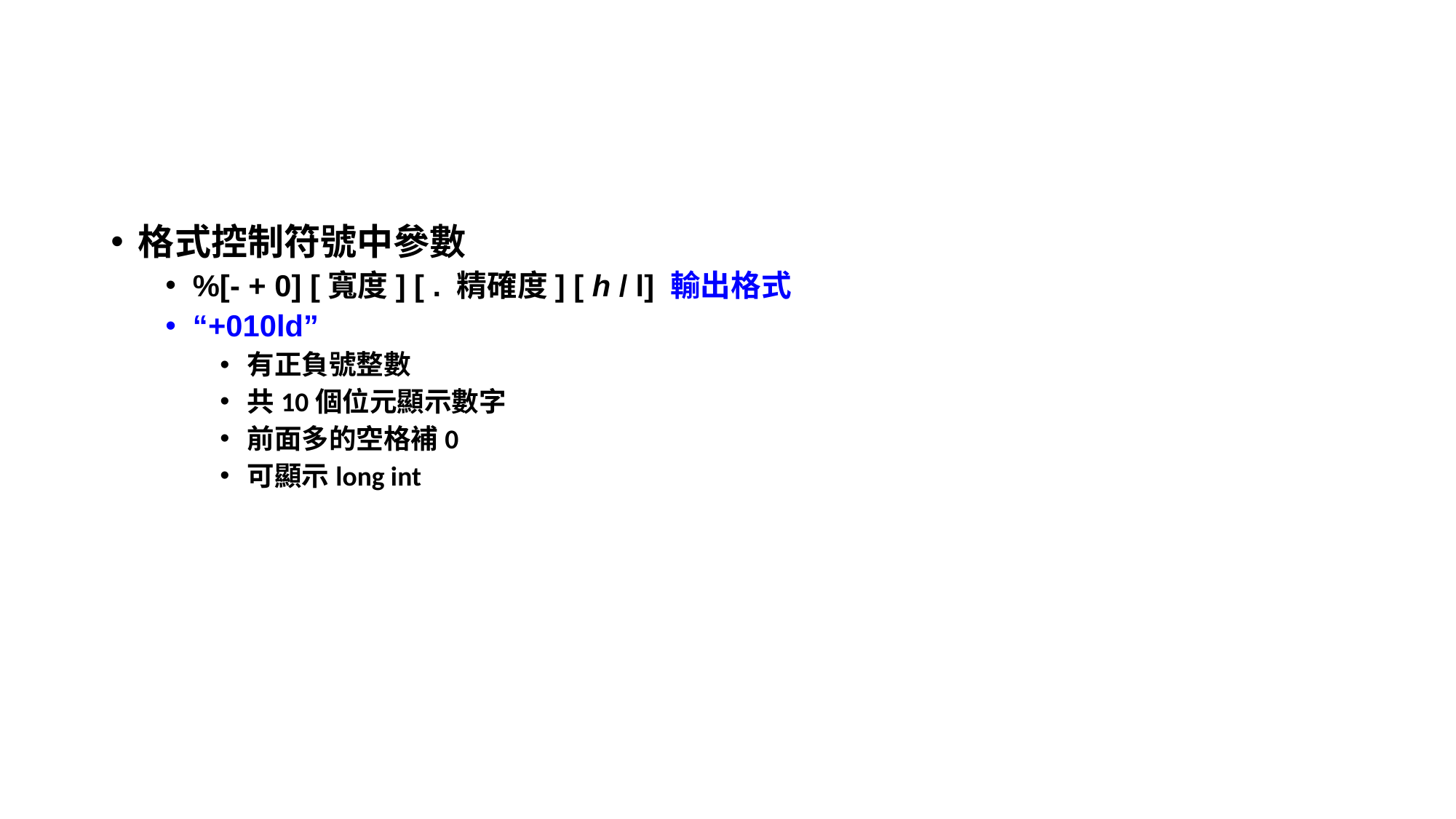

#
格式控制符號中參數
%[- + 0] [寬度] [ . 精確度] [ h / l] 輸出格式
“+010ld”
有正負號整數
共10個位元顯示數字
前面多的空格補0
可顯示long int